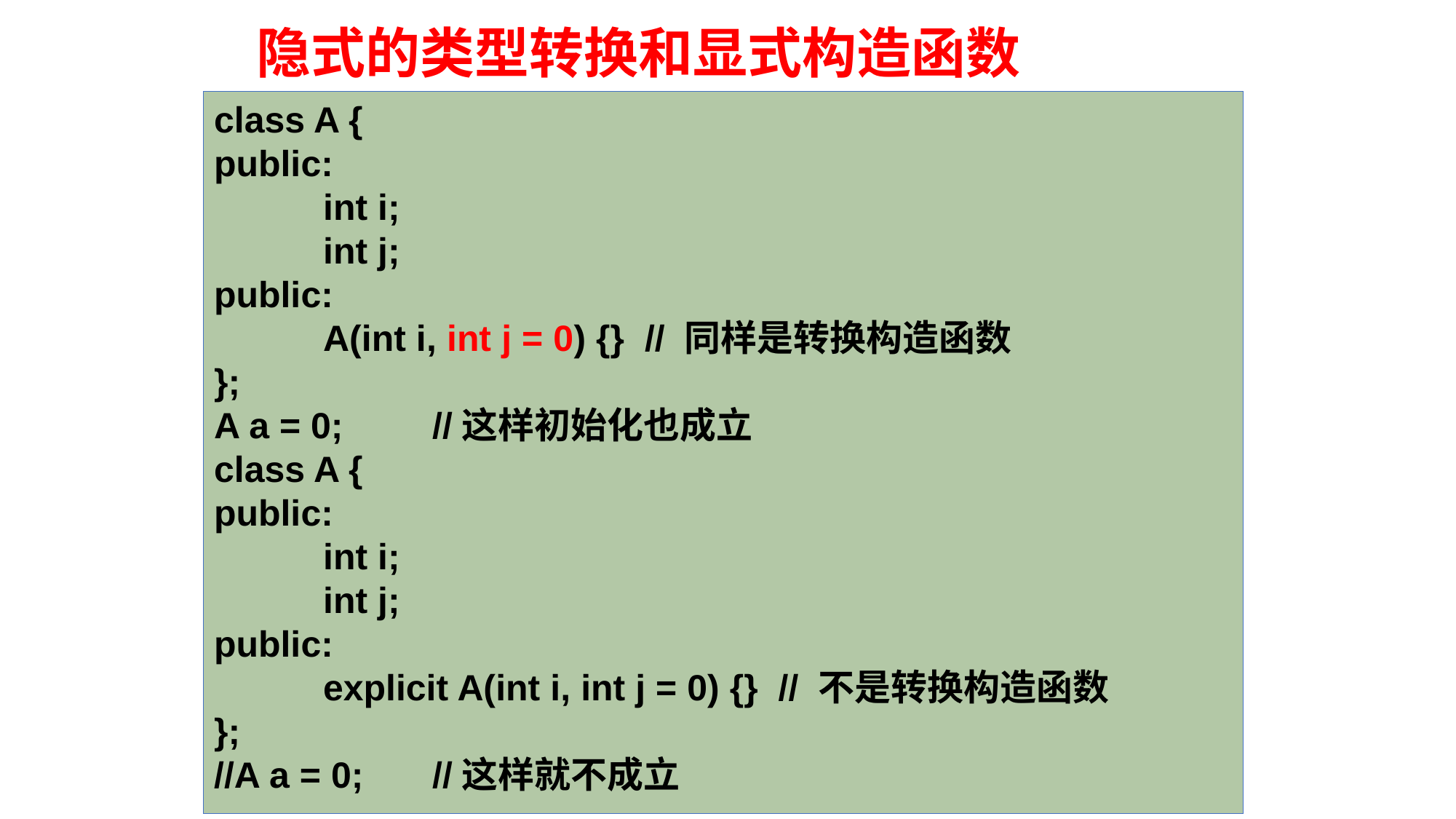

# 隐式的类型转换和显式构造函数
class A {
public:
	int i;
	int j;
public:
	A(int i, int j = 0) {}  // 同样是转换构造函数
};
A a = 0;  	//这样初始化也成立
class A {
public:
	int i;
	int j;
public:
	explicit A(int i, int j = 0) {}  // 不是转换构造函数
};
//A a = 0;  	//这样就不成立